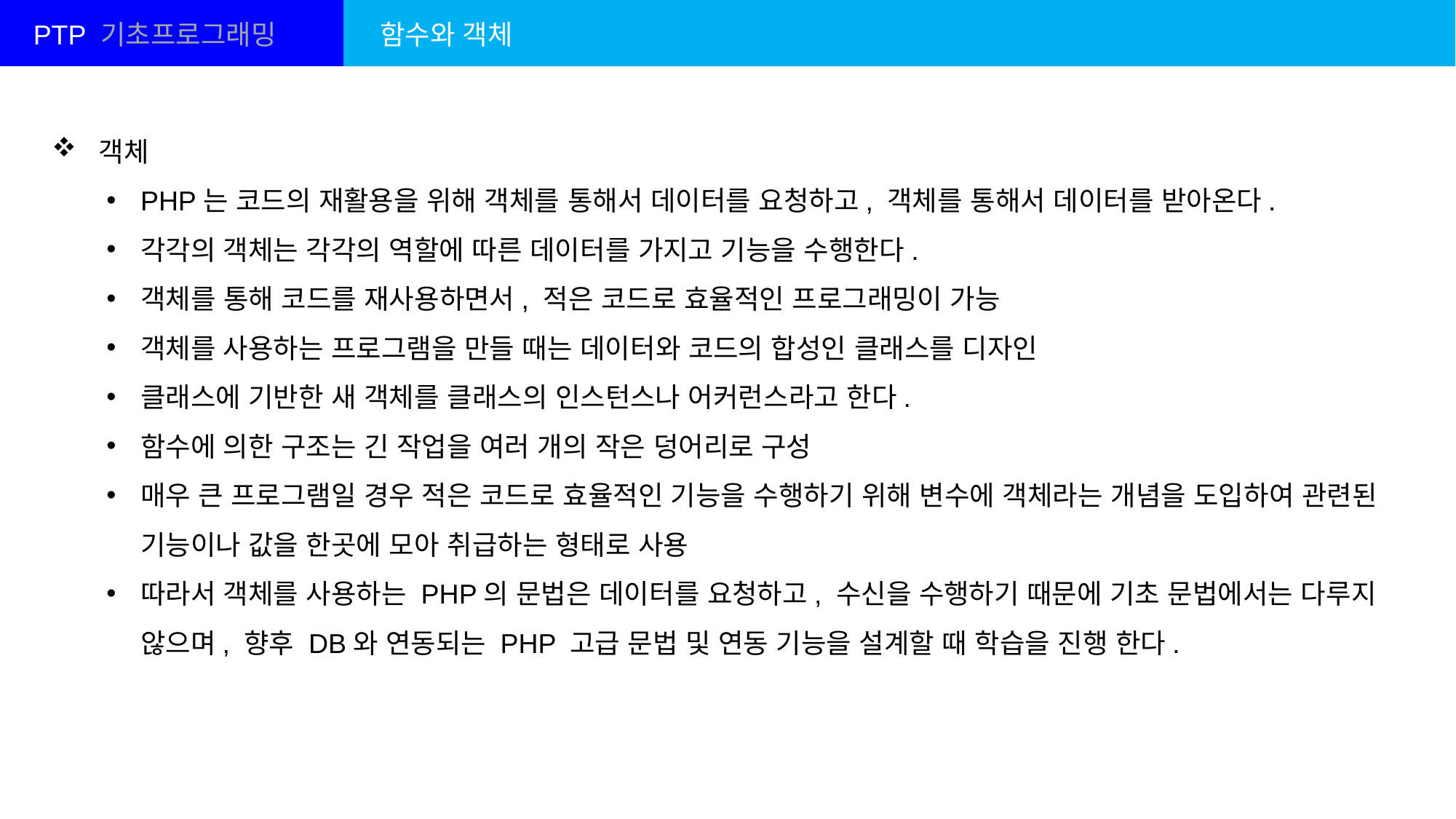

PTP 기초프로그래밍
함수와 객체
 객체
PHP는 코드의 재활용을 위해 객체를 통해서 데이터를 요청하고, 객체를 통해서 데이터를 받아온다.
각각의 객체는 각각의 역할에 따른 데이터를 가지고 기능을 수행한다.
객체를 통해 코드를 재사용하면서, 적은 코드로 효율적인 프로그래밍이 가능
객체를 사용하는 프로그램을 만들 때는 데이터와 코드의 합성인 클래스를 디자인
클래스에 기반한 새 객체를 클래스의 인스턴스나 어커런스라고 한다.
함수에 의한 구조는 긴 작업을 여러 개의 작은 덩어리로 구성
매우 큰 프로그램일 경우 적은 코드로 효율적인 기능을 수행하기 위해 변수에 객체라는 개념을 도입하여 관련된 기능이나 값을 한곳에 모아 취급하는 형태로 사용
따라서 객체를 사용하는 PHP의 문법은 데이터를 요청하고, 수신을 수행하기 때문에 기초 문법에서는 다루지 않으며, 향후 DB와 연동되는 PHP 고급 문법 및 연동 기능을 설계할 때 학습을 진행 한다.